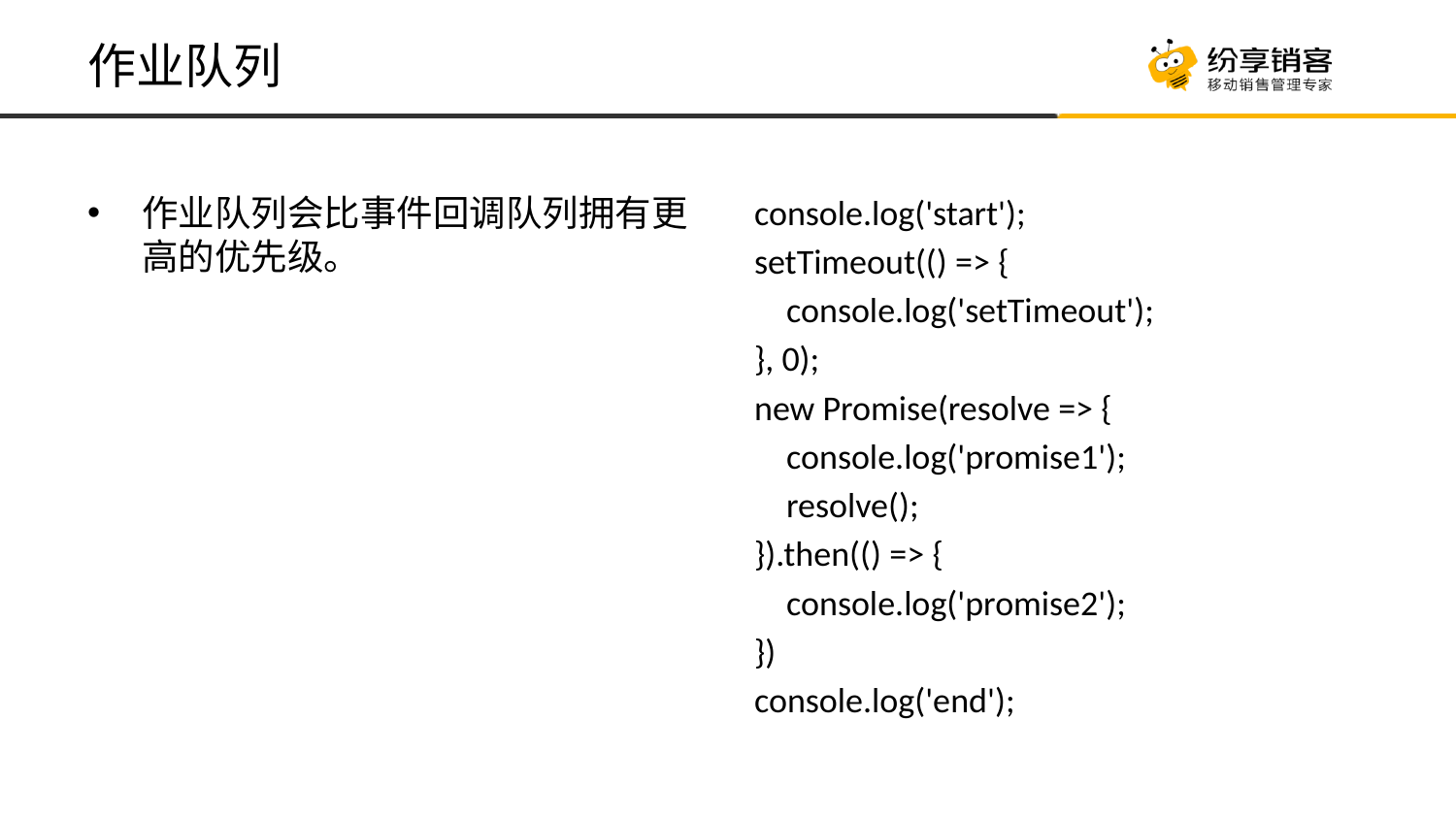

# 作业队列
作业队列会比事件回调队列拥有更高的优先级。
console.log('start');
setTimeout(() => {
    console.log('setTimeout');
}, 0);
new Promise(resolve => {
    console.log('promise1');
    resolve();
}).then(() => {
    console.log('promise2');
})
console.log('end');